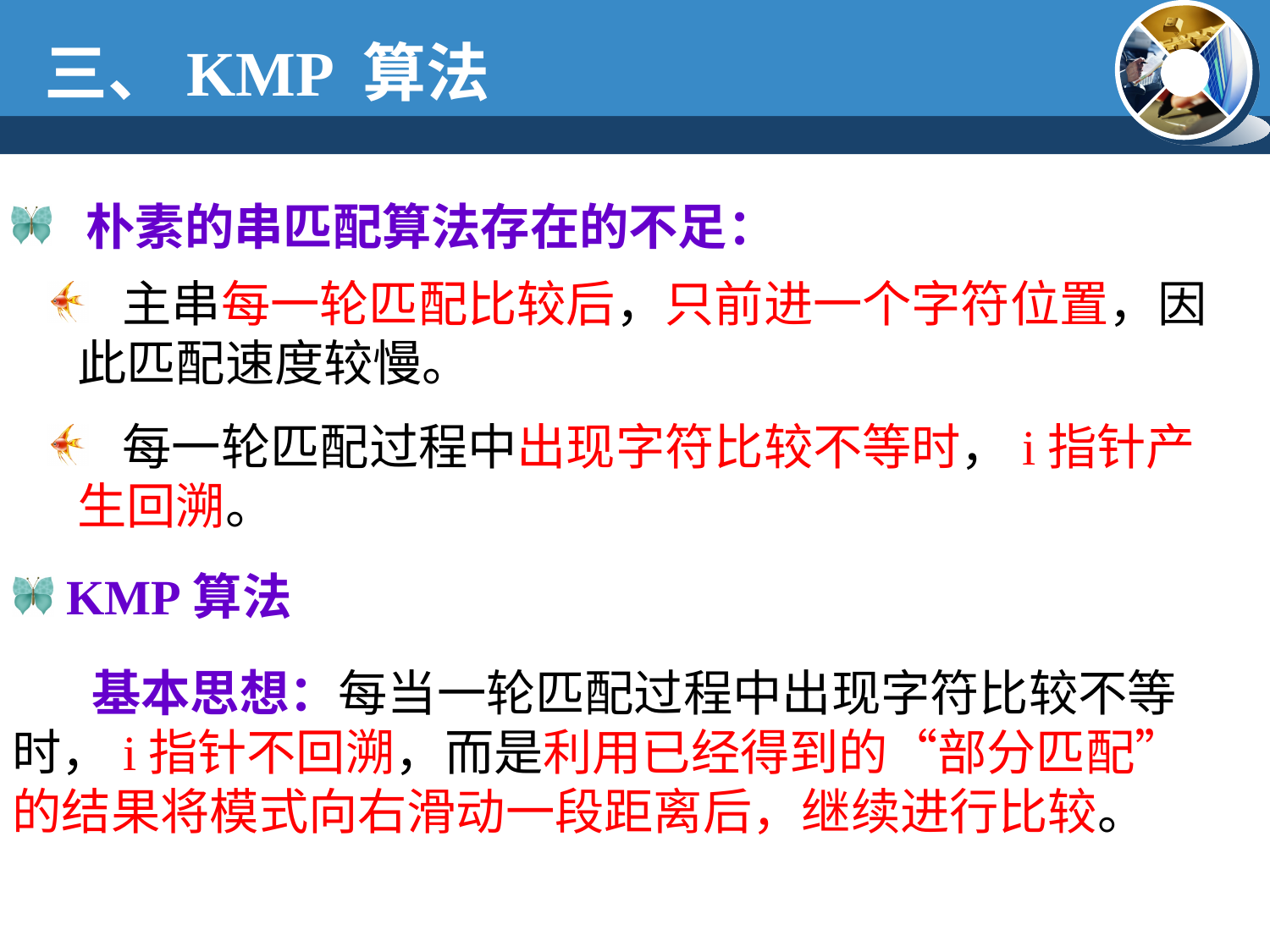

三、KMP 算法
  朴素的串匹配算法存在的不足：
  主串每一轮匹配比较后，只前进一个字符位置，因此匹配速度较慢。
  每一轮匹配过程中出现字符比较不等时，i指针产生回溯。
 KMP算法
      基本思想：每当一轮匹配过程中出现字符比较不等时，i指针不回溯，而是利用已经得到的“部分匹配”的结果将模式向右滑动一段距离后，继续进行比较。